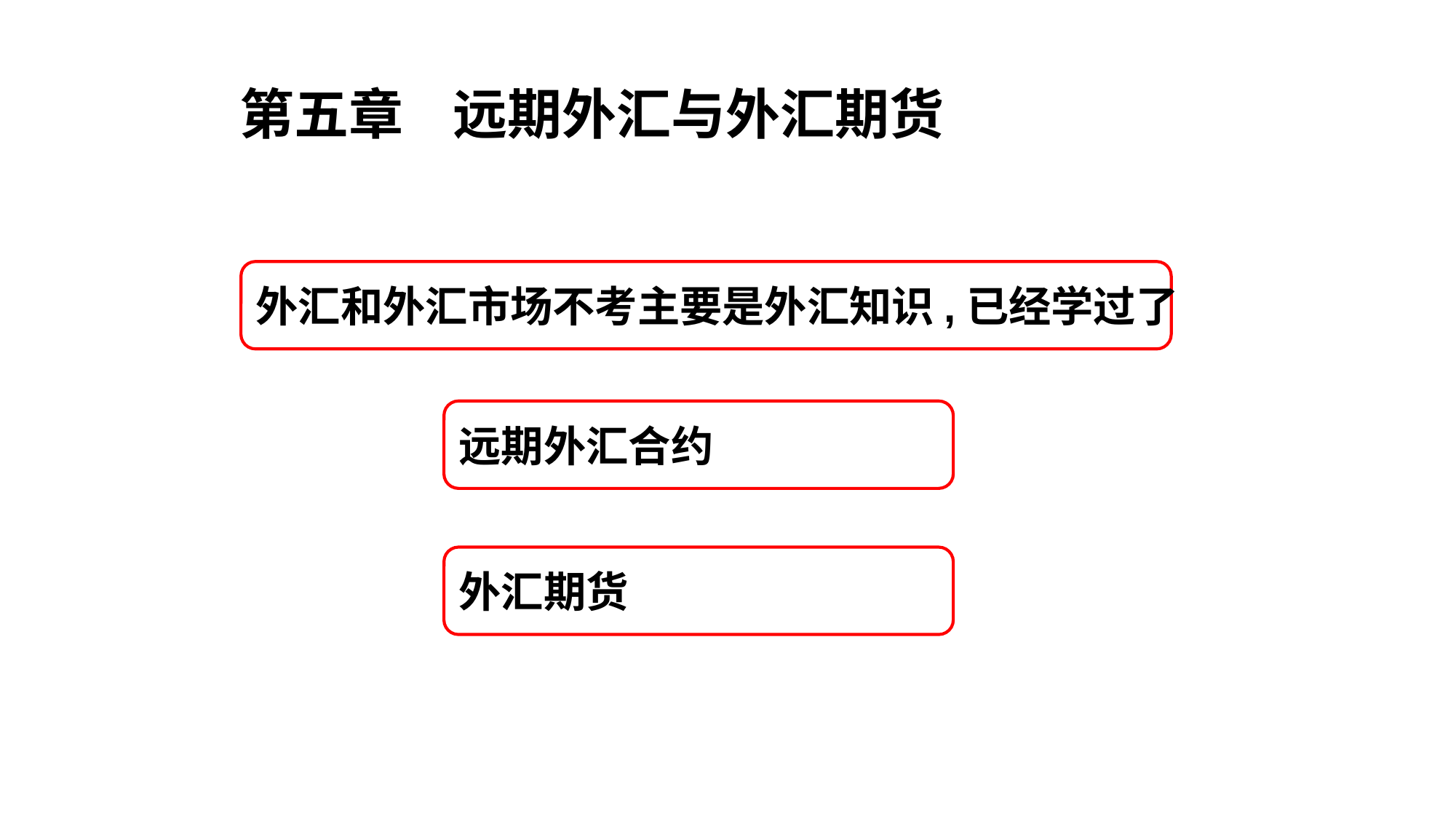

第五章    远期外汇与外汇期货
外汇和外汇市场不考主要是外汇知识,已经学过了
远期外汇合约
外汇期货